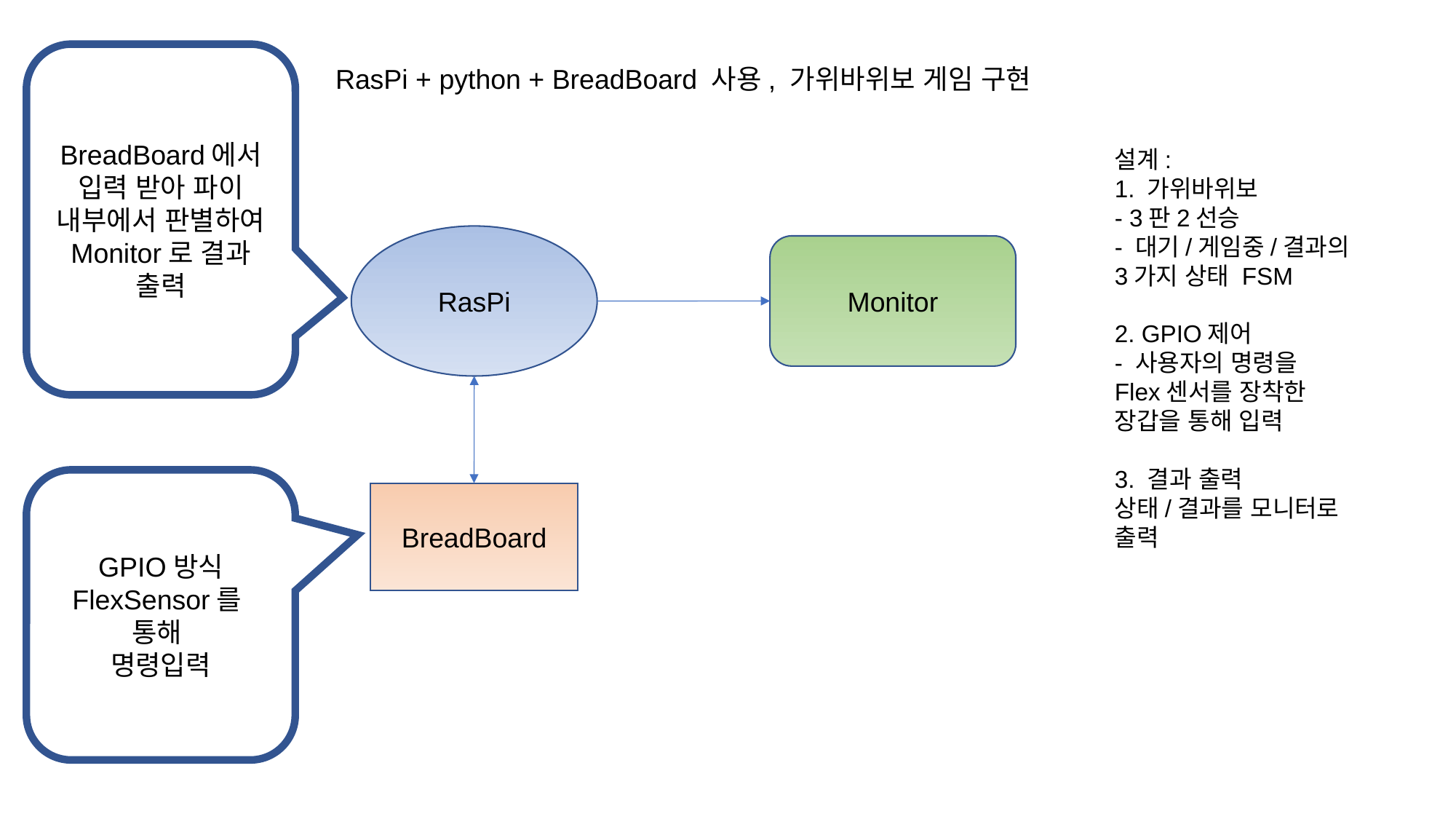

BreadBoard에서 입력 받아 파이 내부에서 판별하여 Monitor로 결과 출력
RasPi + python + BreadBoard 사용, 가위바위보 게임 구현
설계:
1. 가위바위보
- 3판2선승
- 대기/게임중/결과의
3가지 상태 FSM

2. GPIO제어
- 사용자의 명령을
Flex센서를 장착한
장갑을 통해 입력

3. 결과 출력
상태/결과를 모니터로
출력
RasPi
Monitor
GPIO방식
FlexSensor를
통해
명령입력
BreadBoard